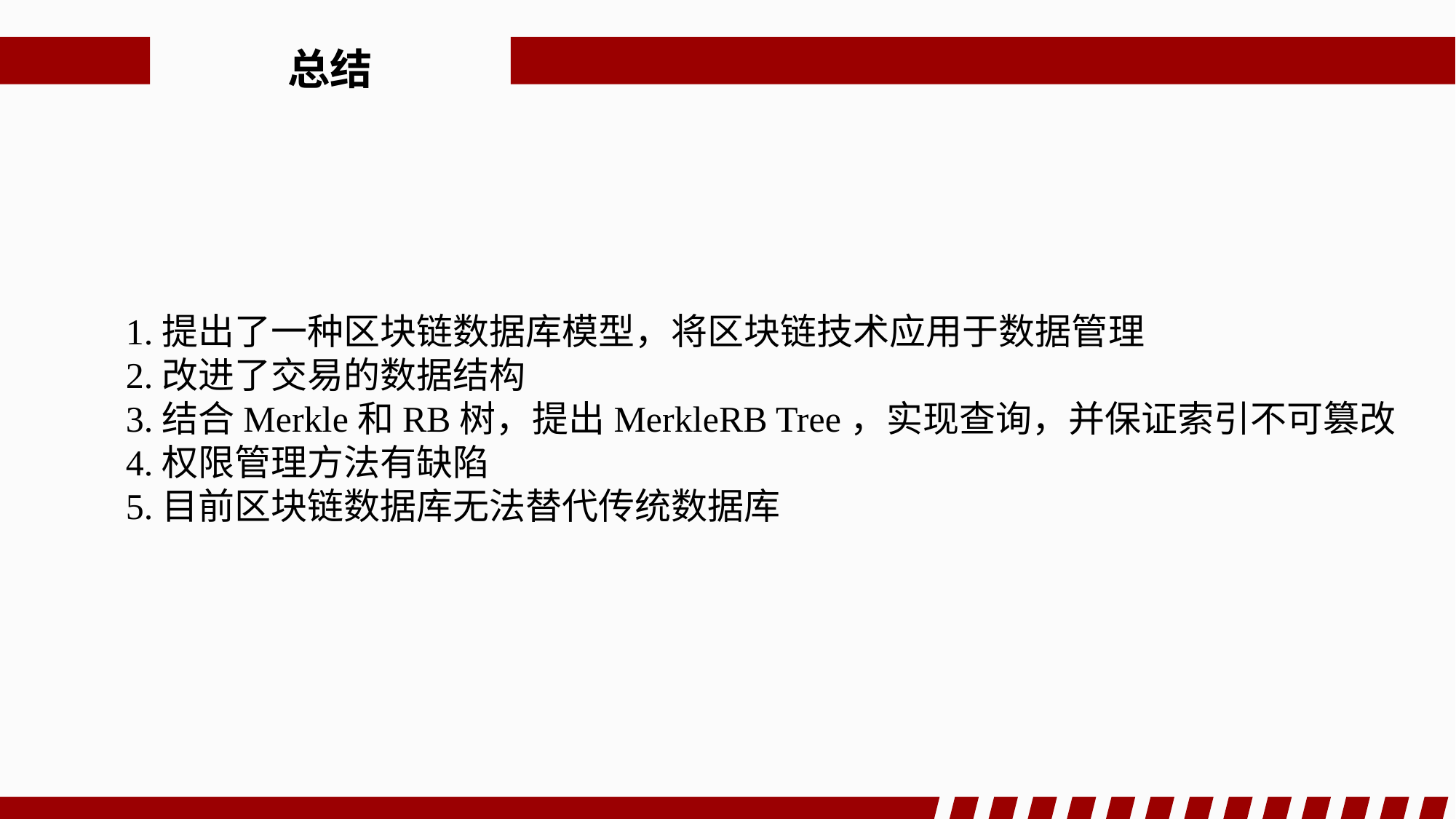

总结

1.提出了一种区块链数据库模型，将区块链技术应用于数据管理
2.改进了交易的数据结构
3.结合Merkle和RB树，提出MerkleRB Tree，实现查询，并保证索引不可篡改
4.权限管理方法有缺陷
5.目前区块链数据库无法替代传统数据库